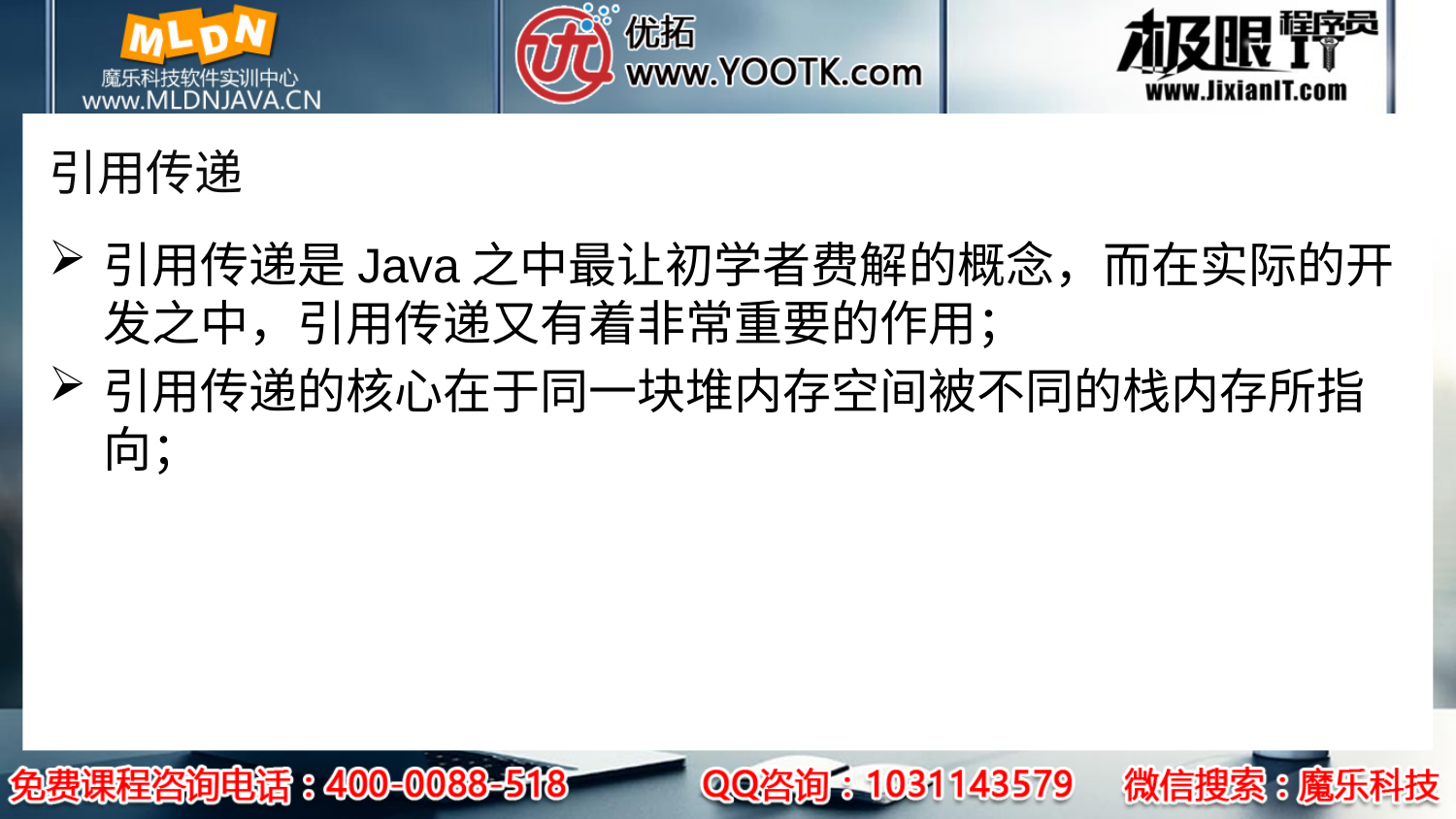

# 引用传递
引用传递是Java之中最让初学者费解的概念，而在实际的开发之中，引用传递又有着非常重要的作用；
引用传递的核心在于同一块堆内存空间被不同的栈内存所指向；